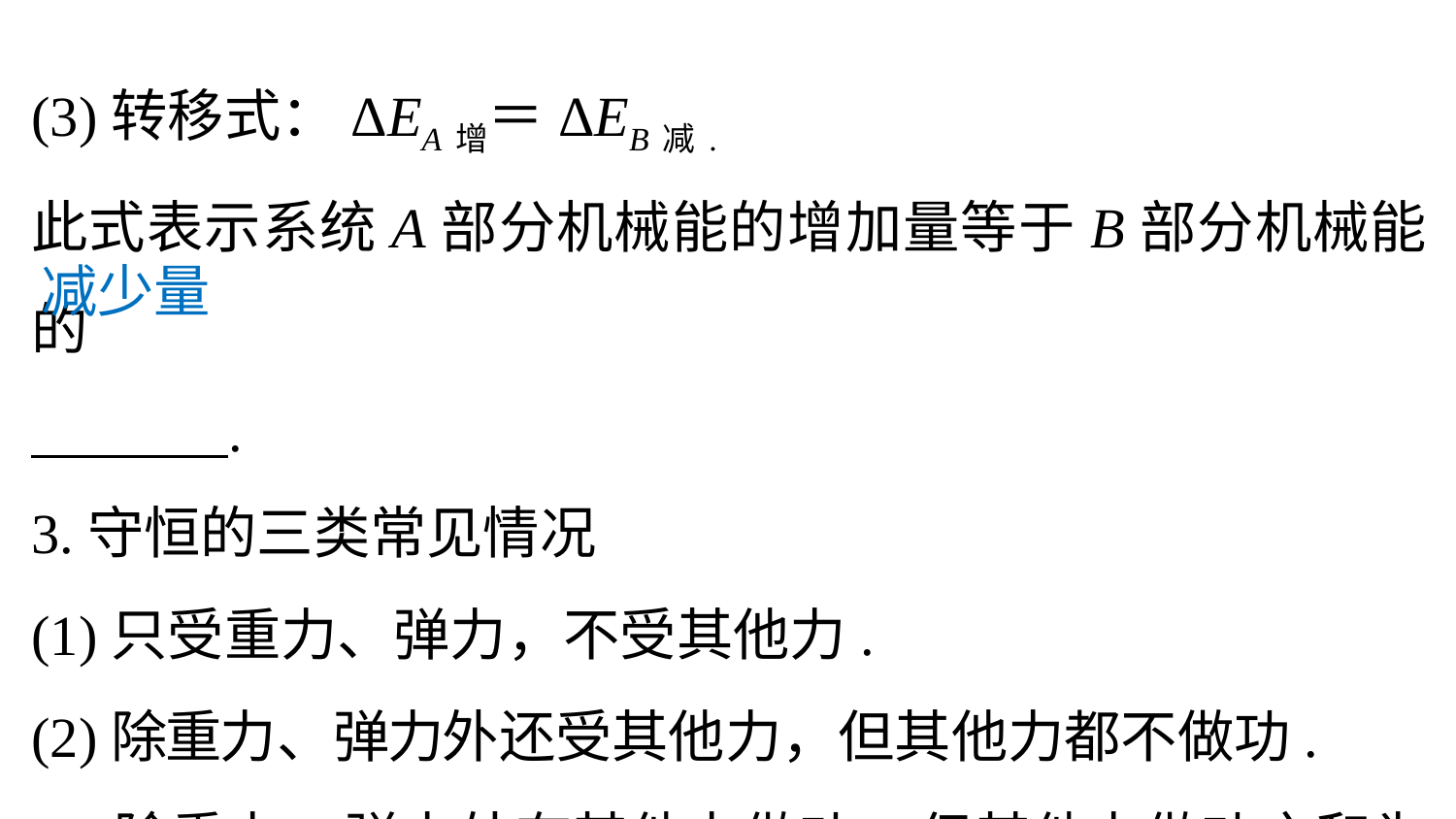

(3)转移式：ΔEA增＝ΔEB减.
此式表示系统A部分机械能的增加量等于B部分机械能的
              .
3.守恒的三类常见情况
(1)只受重力、弹力，不受其他力.
(2)除重力、弹力外还受其他力，但其他力都不做功.
(3)除重力、弹力外有其他力做功，但其他力做功之和为零.
减少量